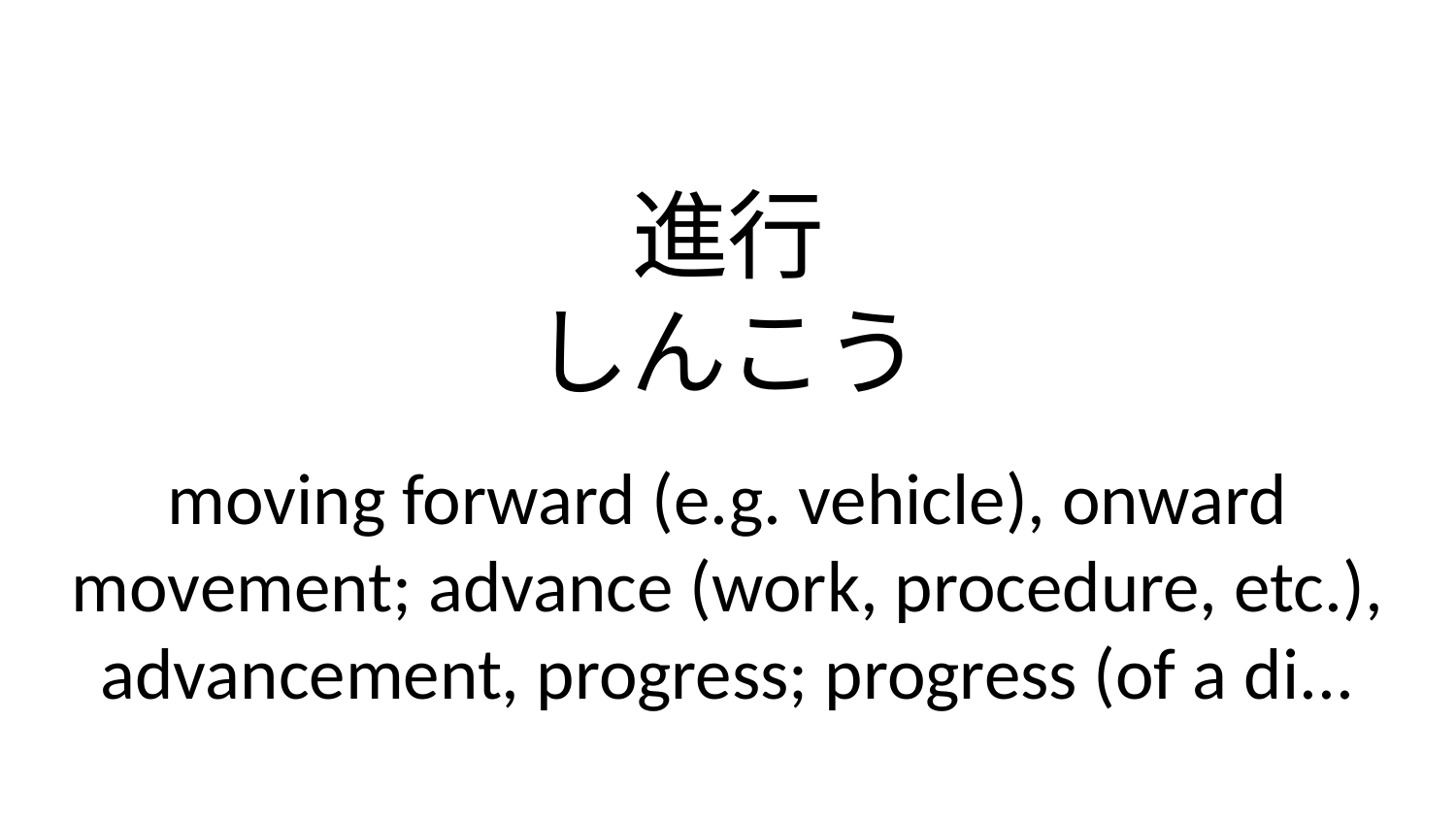

進行
しんこう
moving forward (e.g. vehicle), onward movement; advance (work, procedure, etc.), advancement, progress; progress (of a di...